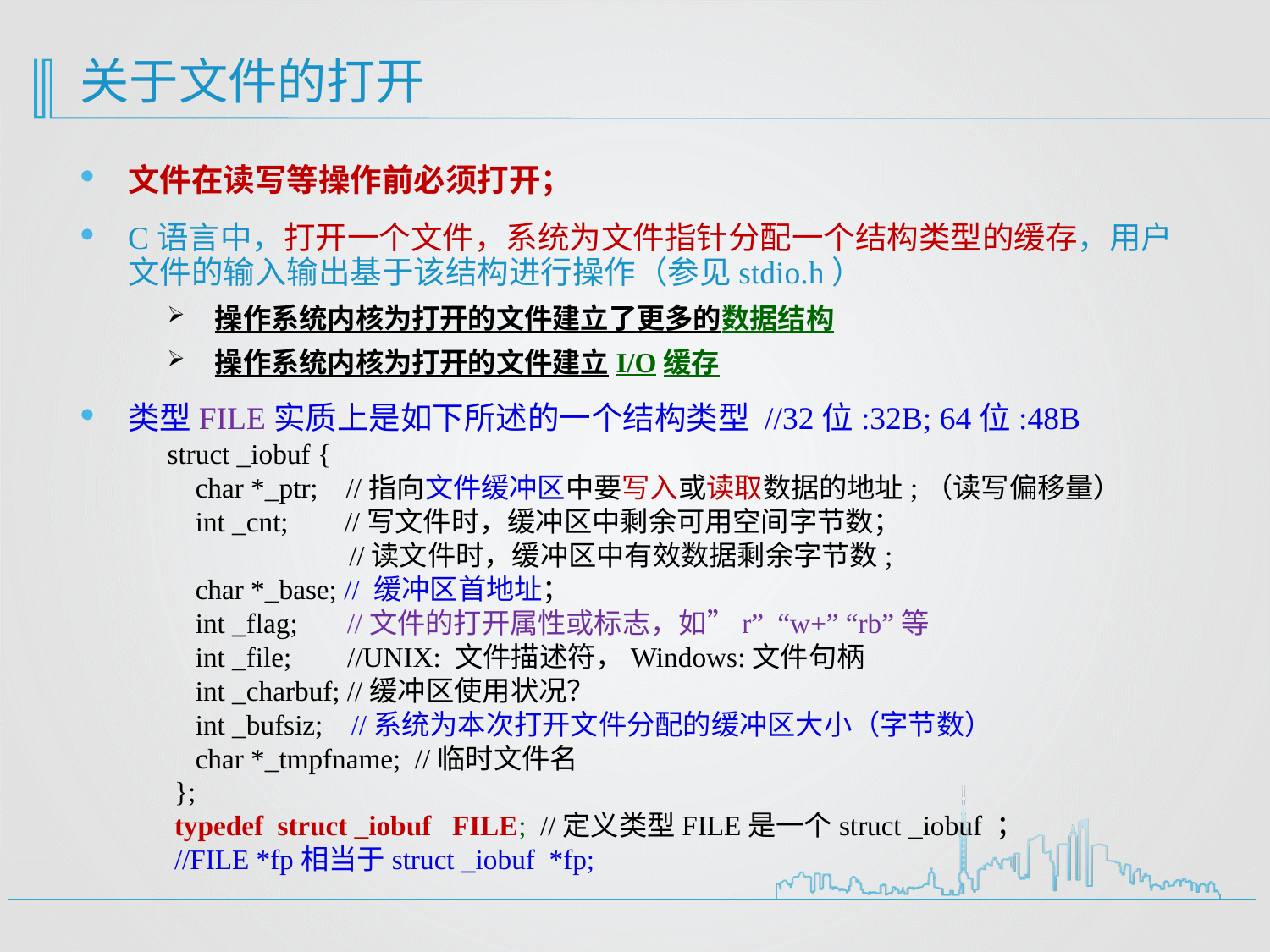

# 关于文件的打开
文件在读写等操作前必须打开；
C语言中，打开一个文件，系统为文件指针分配一个结构类型的缓存，用户文件的输入输出基于该结构进行操作（参见stdio.h）
操作系统内核为打开的文件建立了更多的数据结构
操作系统内核为打开的文件建立I/O缓存
类型FILE实质上是如下所述的一个结构类型 //32位:32B; 64位:48B
struct _iobuf {
    char *_ptr;    //指向文件缓冲区中要写入或读取数据的地址;（读写偏移量）
    int _cnt;        //写文件时，缓冲区中剩余可用空间字节数；
                          //读文件时，缓冲区中有效数据剩余字节数;
    char *_base; // 缓冲区首地址；
    int _flag;       //文件的打开属性或标志，如”r”  “w+” “rb”等
    int _file;        //UNIX: 文件描述符，Windows:文件句柄
    int _charbuf; //缓冲区使用状况？
    int _bufsiz;    //系统为本次打开文件分配的缓冲区大小（字节数）
    char *_tmpfname;  //临时文件名
 };
 typedef  struct _iobuf   FILE;  //定义类型FILE是一个struct _iobuf ；
 //FILE *fp相当于struct _iobuf  *fp;